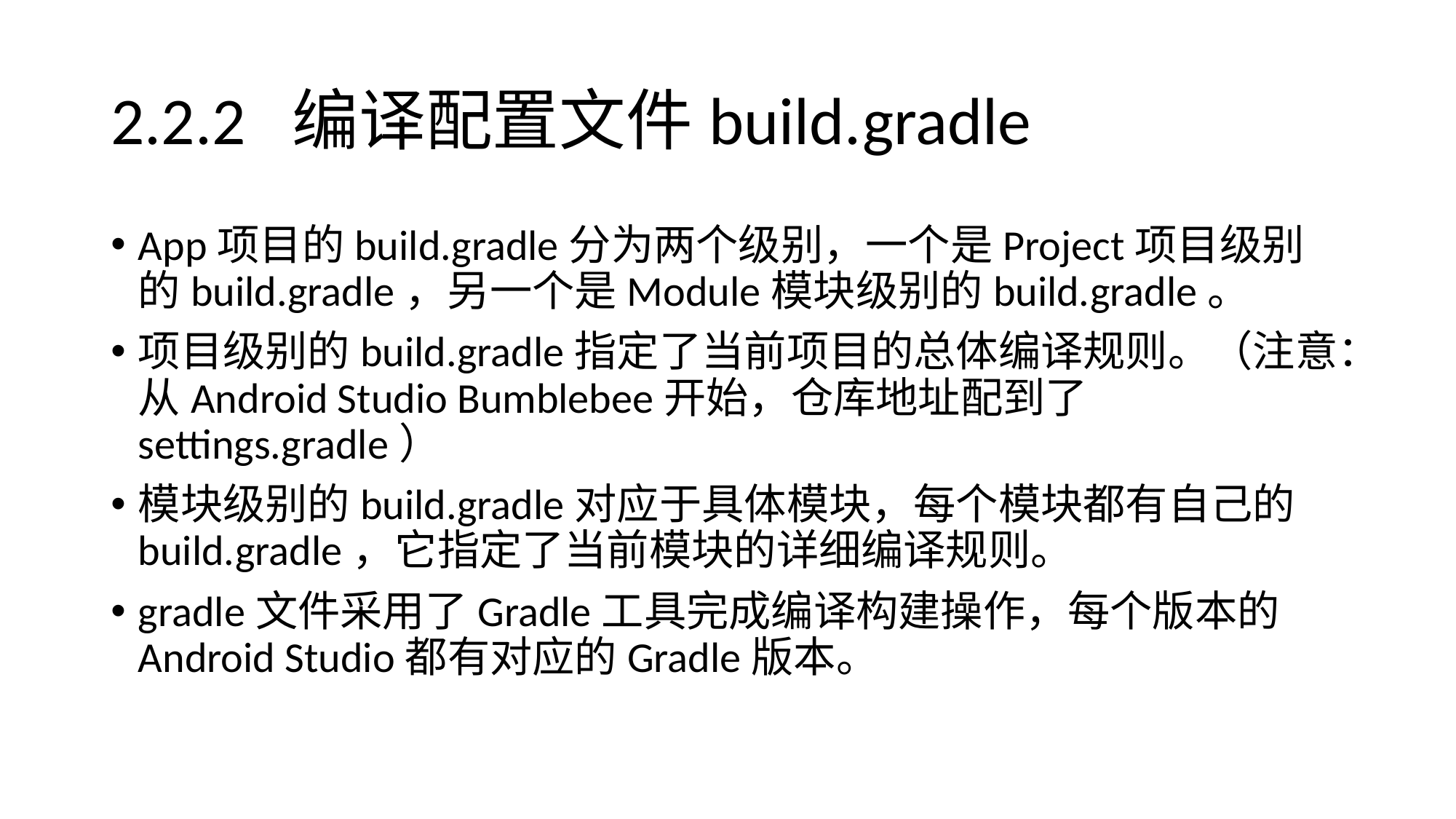

# 2.2.2  编译配置文件build.gradle
App项目的build.gradle分为两个级别，一个是Project项目级别的build.gradle，另一个是Module模块级别的build.gradle。
项目级别的build.gradle指定了当前项目的总体编译规则。（注意：从Android Studio Bumblebee开始，仓库地址配到了settings.gradle）
模块级别的build.gradle对应于具体模块，每个模块都有自己的build.gradle，它指定了当前模块的详细编译规则。
gradle文件采用了Gradle工具完成编译构建操作，每个版本的Android Studio都有对应的Gradle版本。